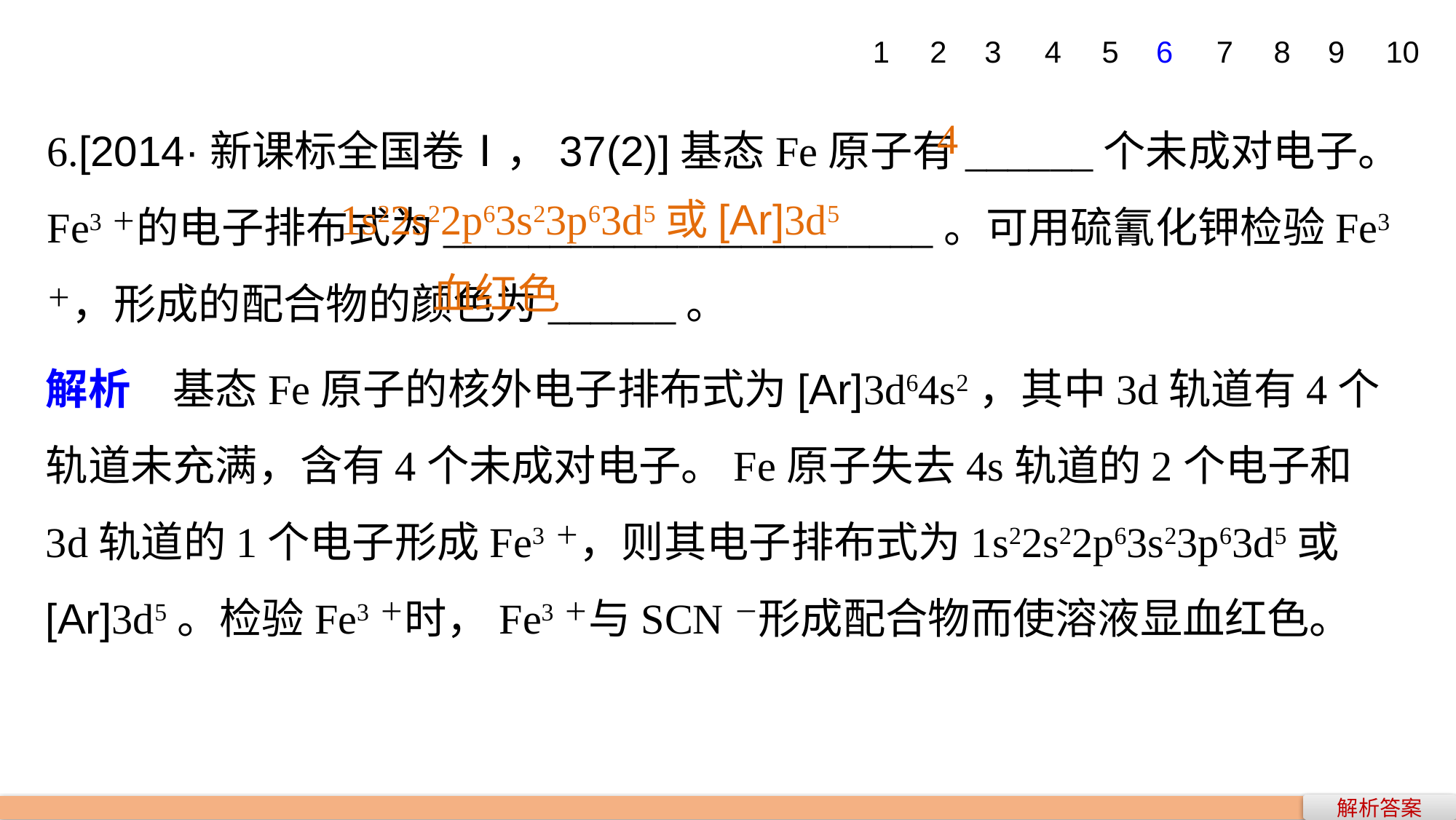

1
2
3
4
5
6
7
8
9
10
6.[2014·新课标全国卷Ⅰ，37(2)]基态Fe原子有______个未成对电子。Fe3＋的电子排布式为_______________________。可用硫氰化钾检验Fe3＋，形成的配合物的颜色为______。
4
1s22s22p63s23p63d5或[Ar]3d5
血红色
解析　基态Fe原子的核外电子排布式为[Ar]3d64s2，其中3d轨道有4个轨道未充满，含有4个未成对电子。Fe原子失去4s轨道的2个电子和3d轨道的1个电子形成Fe3＋，则其电子排布式为1s22s22p63s23p63d5或[Ar]3d5。检验Fe3＋时，Fe3＋与SCN－形成配合物而使溶液显血红色。
解析答案